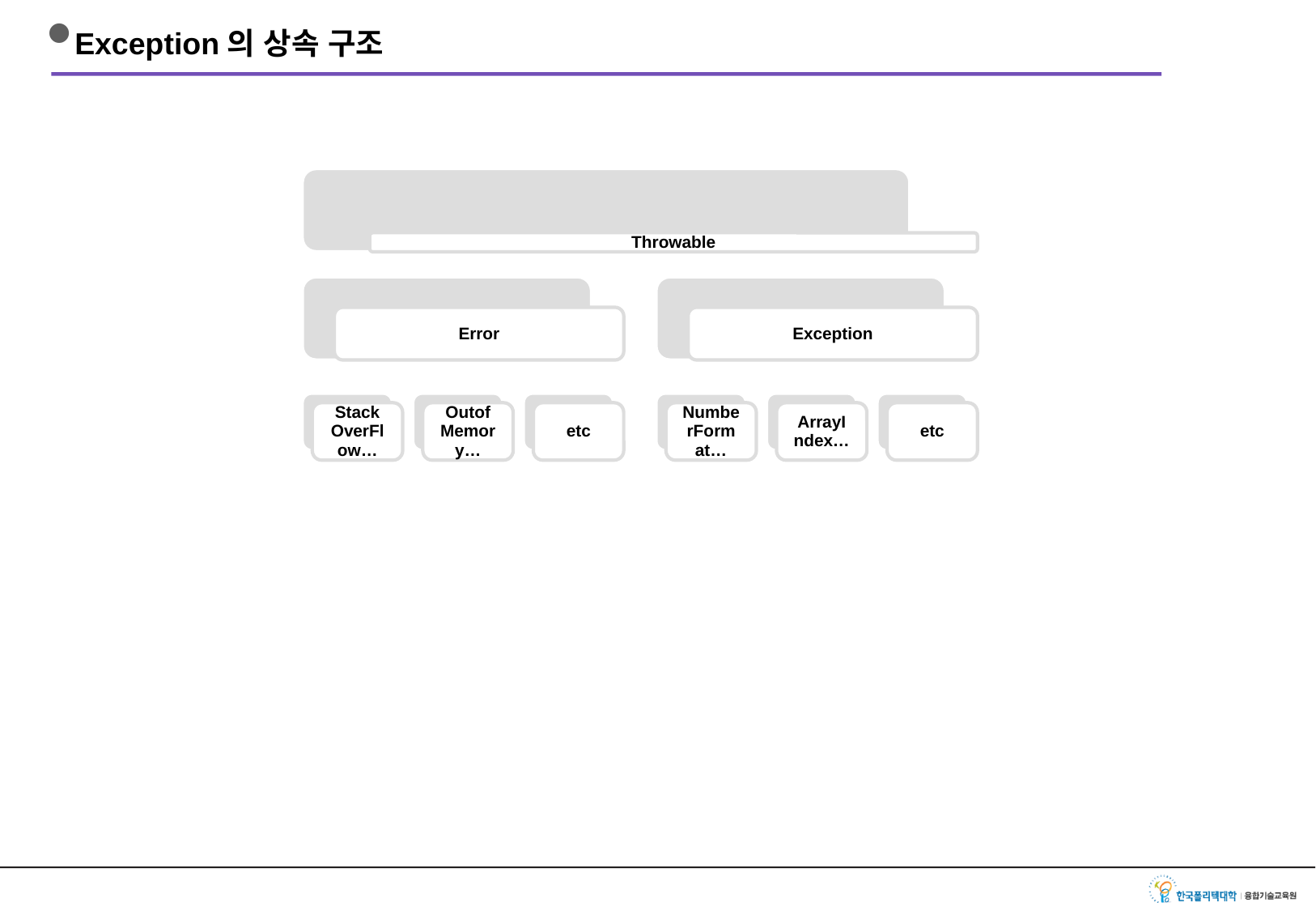

# Exception의 상속 구조
Throwable
Error
StackOverFlow…
OutofMemory…
Exception
NumberFormat…
ArrayIndex…
etc
etc